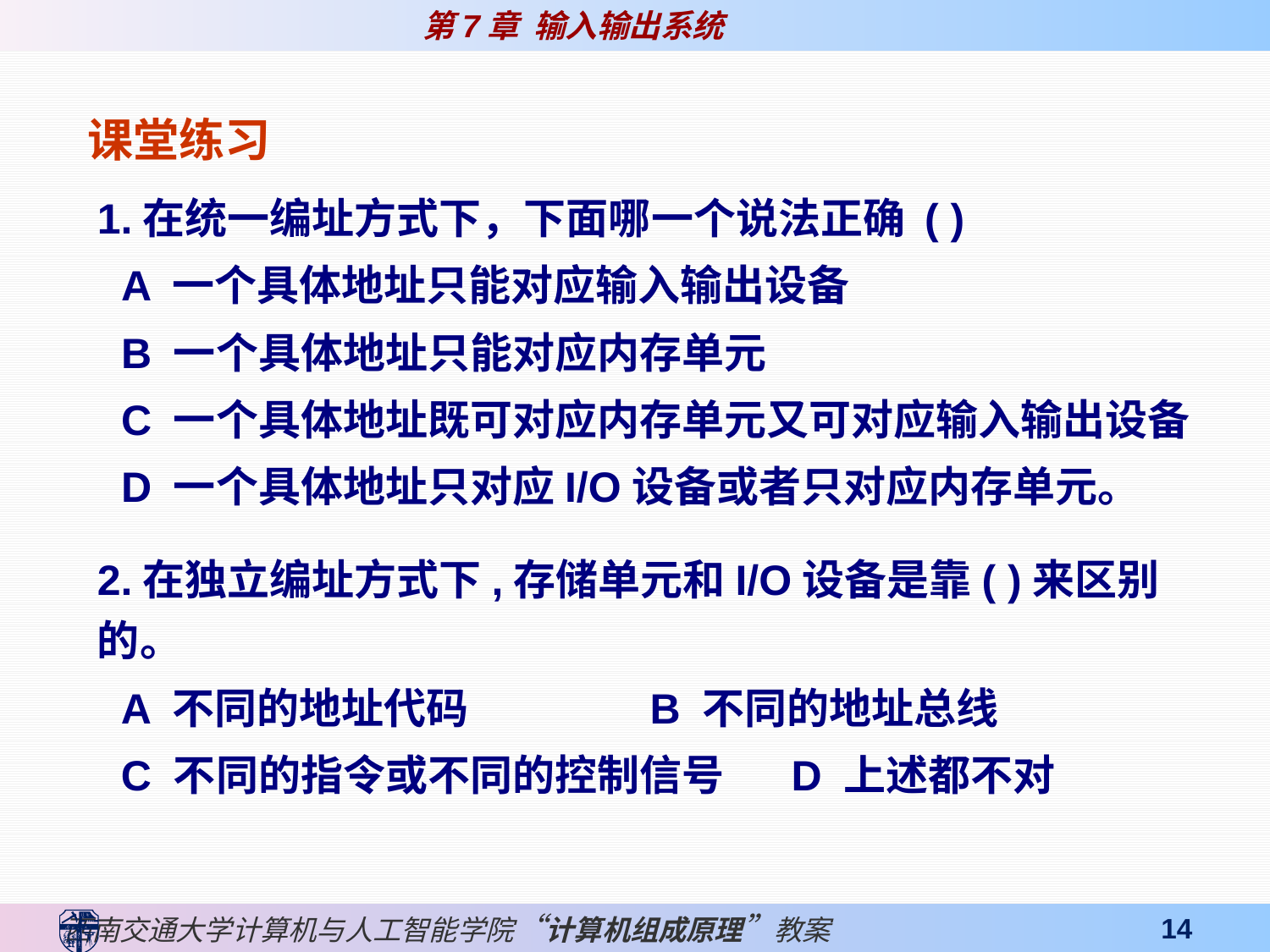

课堂练习
1.在统一编址方式下，下面哪一个说法正确 ( )
  A 一个具体地址只能对应输入输出设备
  B 一个具体地址只能对应内存单元
  C 一个具体地址既可对应内存单元又可对应输入输出设备
  D 一个具体地址只对应I/O设备或者只对应内存单元。
2.在独立编址方式下,存储单元和I/O设备是靠( )来区别的。
  A 不同的地址代码                  B 不同的地址总线
  C 不同的指令或不同的控制信号      D 上述都不对